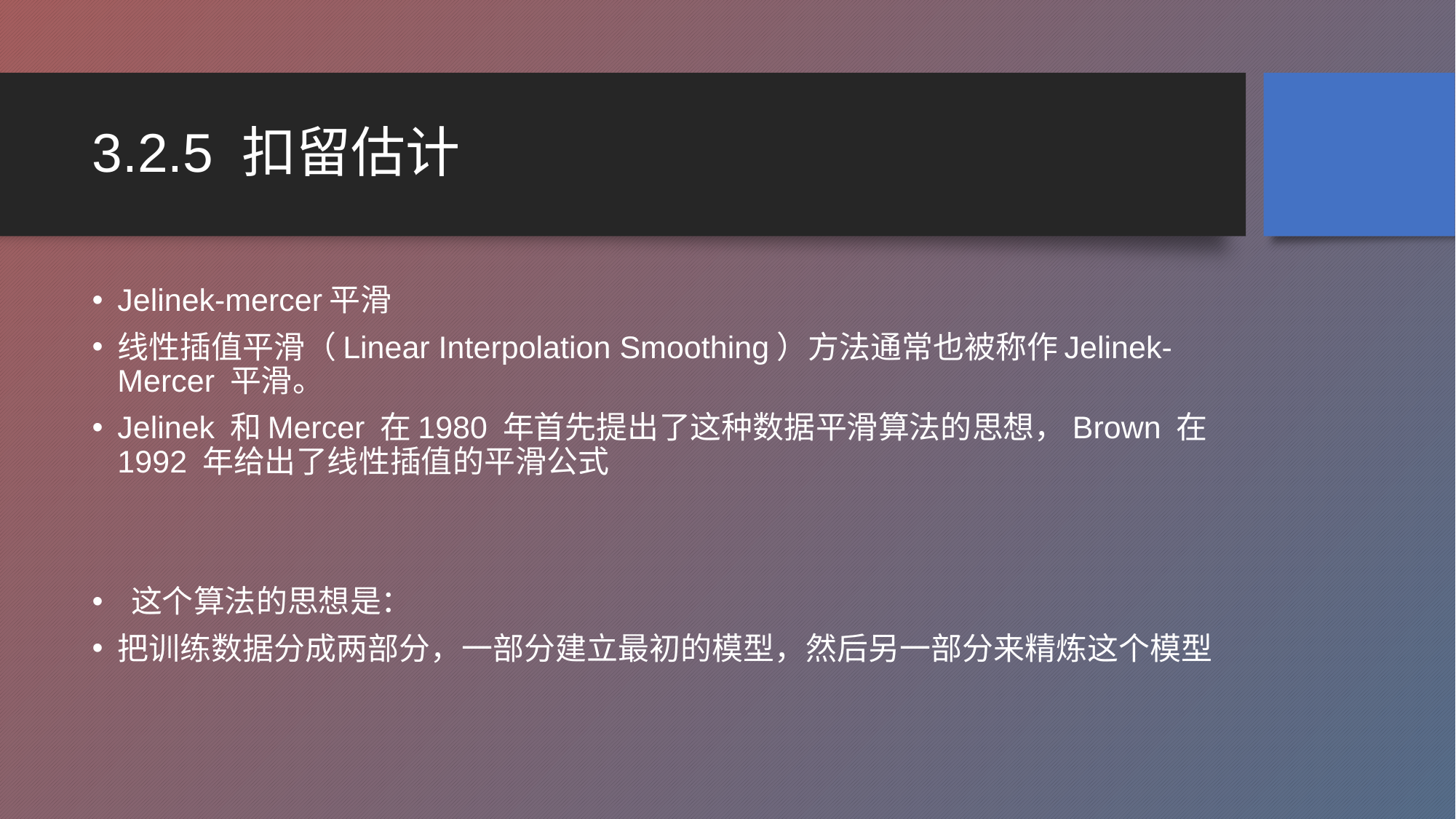

# 3.2.5 扣留估计
Jelinek-mercer平滑
线性插值平滑（Linear Interpolation Smoothing）方法通常也被称作Jelinek-Mercer 平滑。
Jelinek 和Mercer 在1980 年首先提出了这种数据平滑算法的思想，Brown 在1992 年给出了线性插值的平滑公式

 这个算法的思想是：
把训练数据分成两部分，一部分建立最初的模型，然后另一部分来精炼这个模型